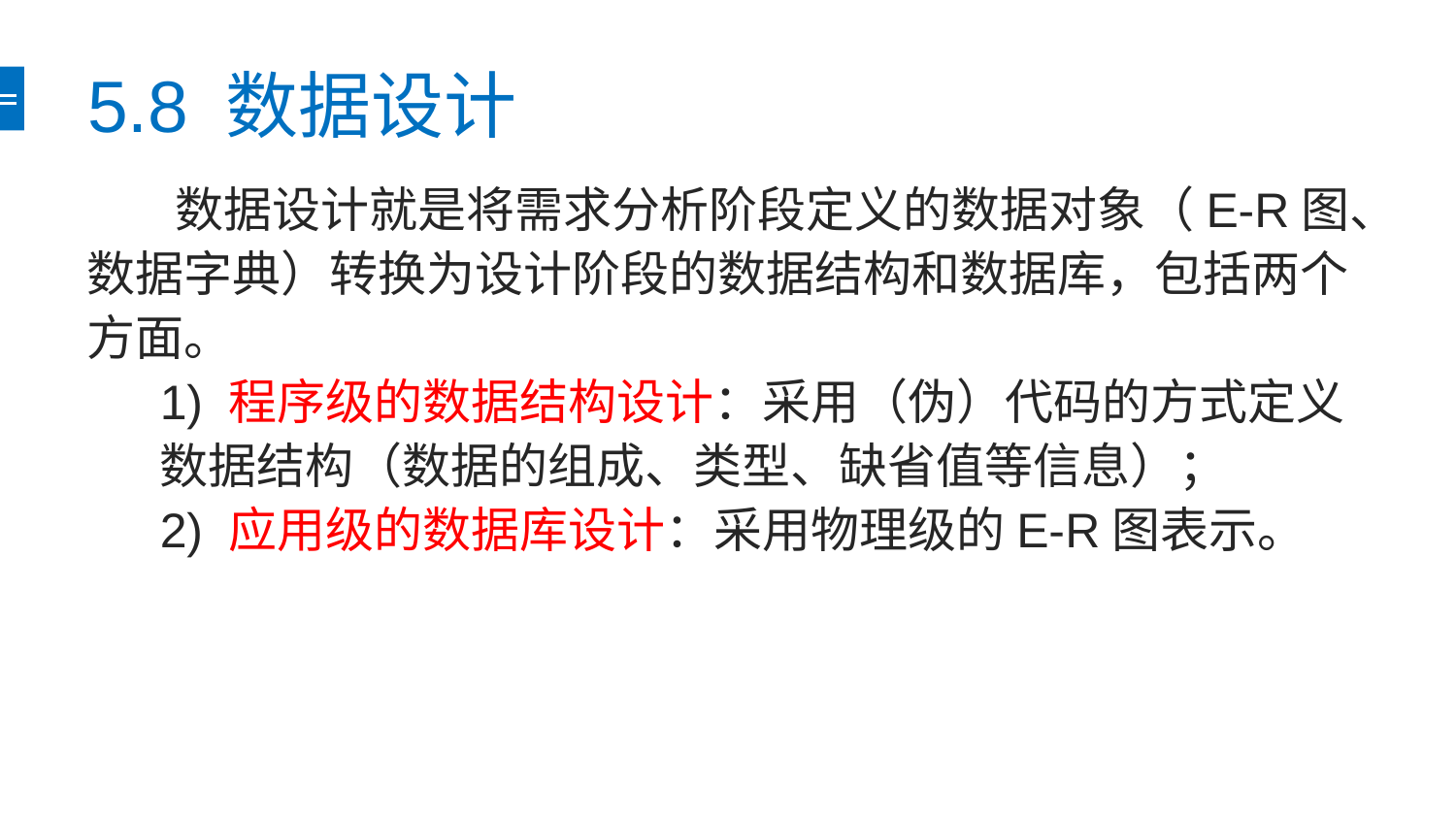

# 5.8 数据设计
       数据设计就是将需求分析阶段定义的数据对象（E-R图、数据字典）转换为设计阶段的数据结构和数据库，包括两个方面。
1) 程序级的数据结构设计：采用（伪）代码的方式定义数据结构（数据的组成、类型、缺省值等信息）；
2) 应用级的数据库设计：采用物理级的E-R图表示。